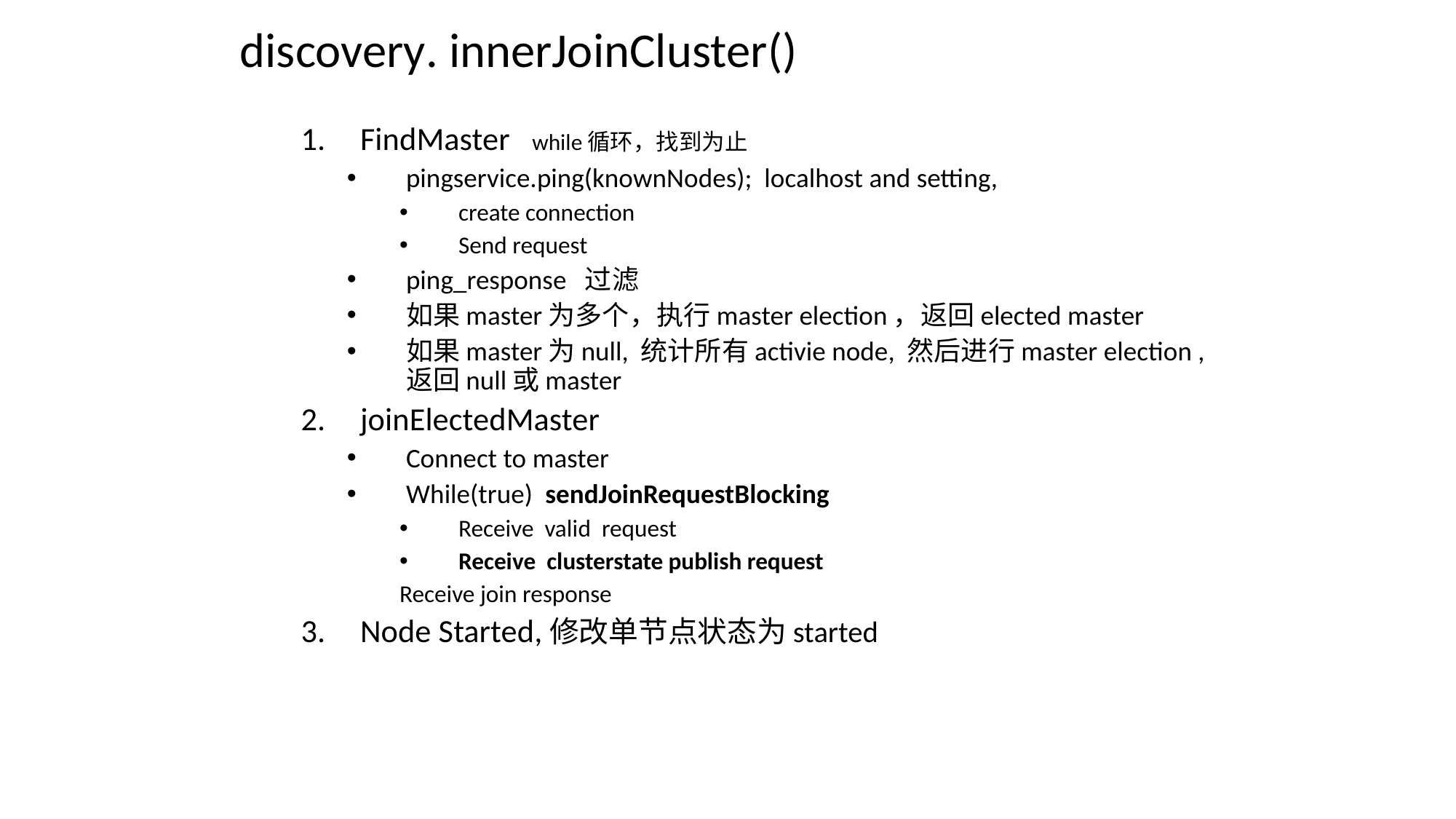

# discovery. innerJoinCluster()
FindMaster   while循环，找到为止
pingservice.ping(knownNodes);  localhost and setting,
create connection
Send request
ping_response  过滤
如果master为多个，执行master election，返回elected master
如果master为null, 统计所有activie node, 然后进行master election ,返回null或master
joinElectedMaster
Connect to master
While(true)  sendJoinRequestBlocking
Receive  valid  request
Receive  clusterstate publish request
Receive join response
Node Started,修改单节点状态为started